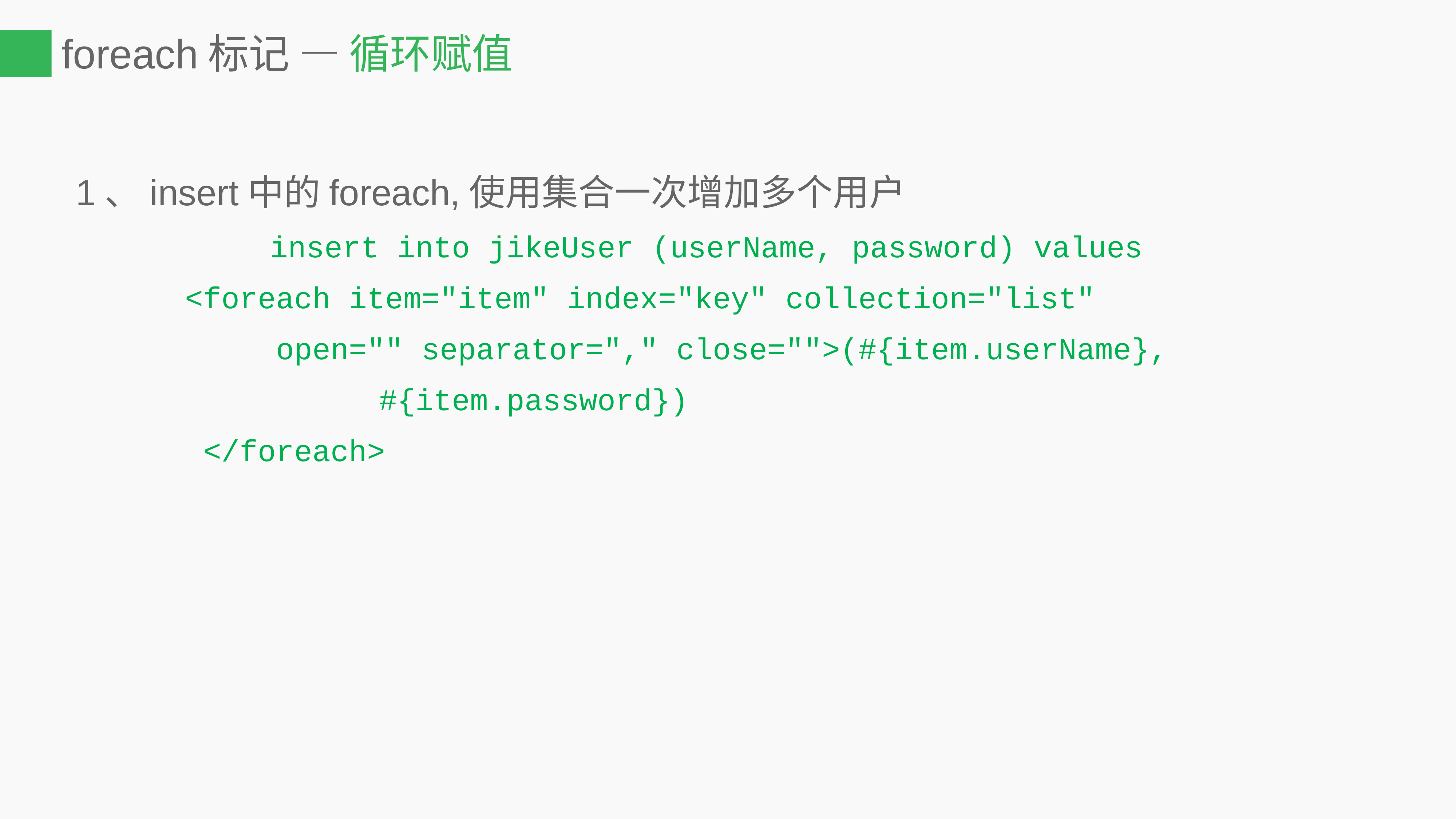

# foreach标记 — 循环赋值
1、insert中的foreach,使用集合一次增加多个用户
				insert into jikeUser (userName, password) values
      <foreach item="item" index="key" collection="list"
           open="" separator="," close="">(#{item.userName}, 						 			#{item.password})
       </foreach>